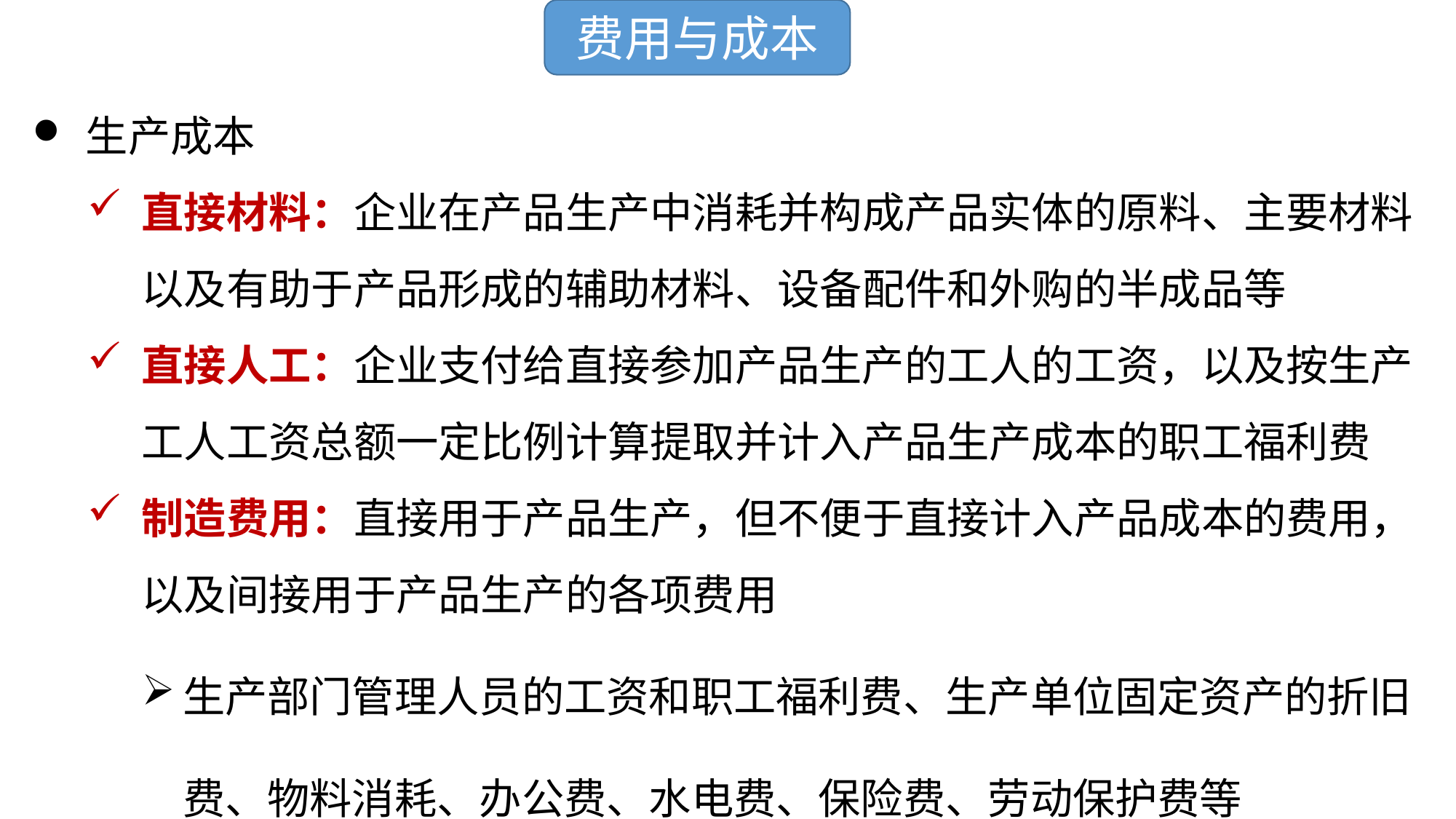

费用与成本
 生产成本
直接材料：企业在产品生产中消耗并构成产品实体的原料、主要材料以及有助于产品形成的辅助材料、设备配件和外购的半成品等
直接人工：企业支付给直接参加产品生产的工人的工资，以及按生产工人工资总额一定比例计算提取并计入产品生产成本的职工福利费
制造费用：直接用于产品生产，但不便于直接计入产品成本的费用，以及间接用于产品生产的各项费用
生产部门管理人员的工资和职工福利费、生产单位固定资产的折旧费、物料消耗、办公费、水电费、保险费、劳动保护费等